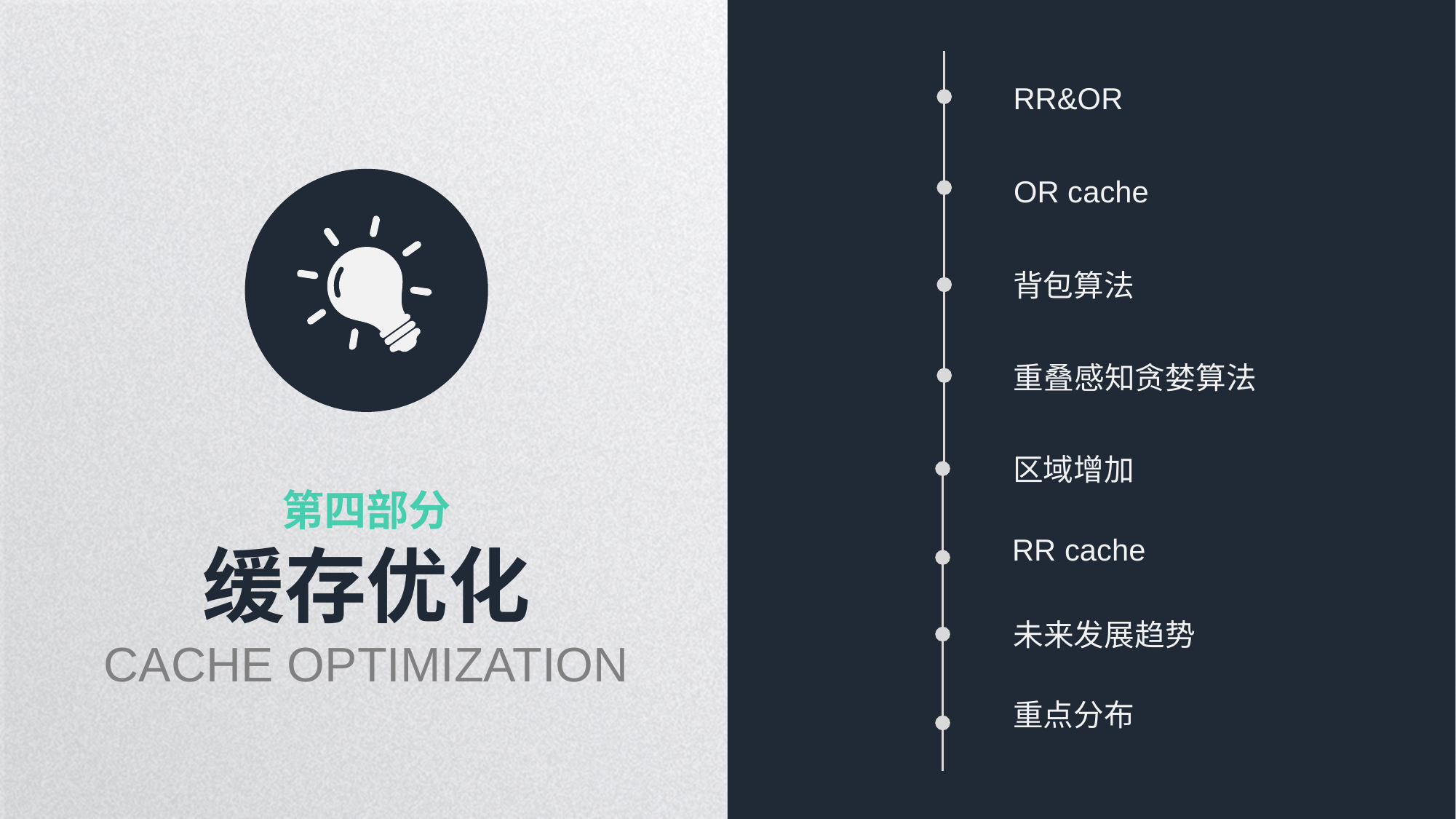

RR&OR
OR cache

背包算法
重叠感知贪婪算法
区域增加
第四部分
RR cache
缓存优化
CACHE OPTIMIZATION
未来发展趋势
重点分布
延时符